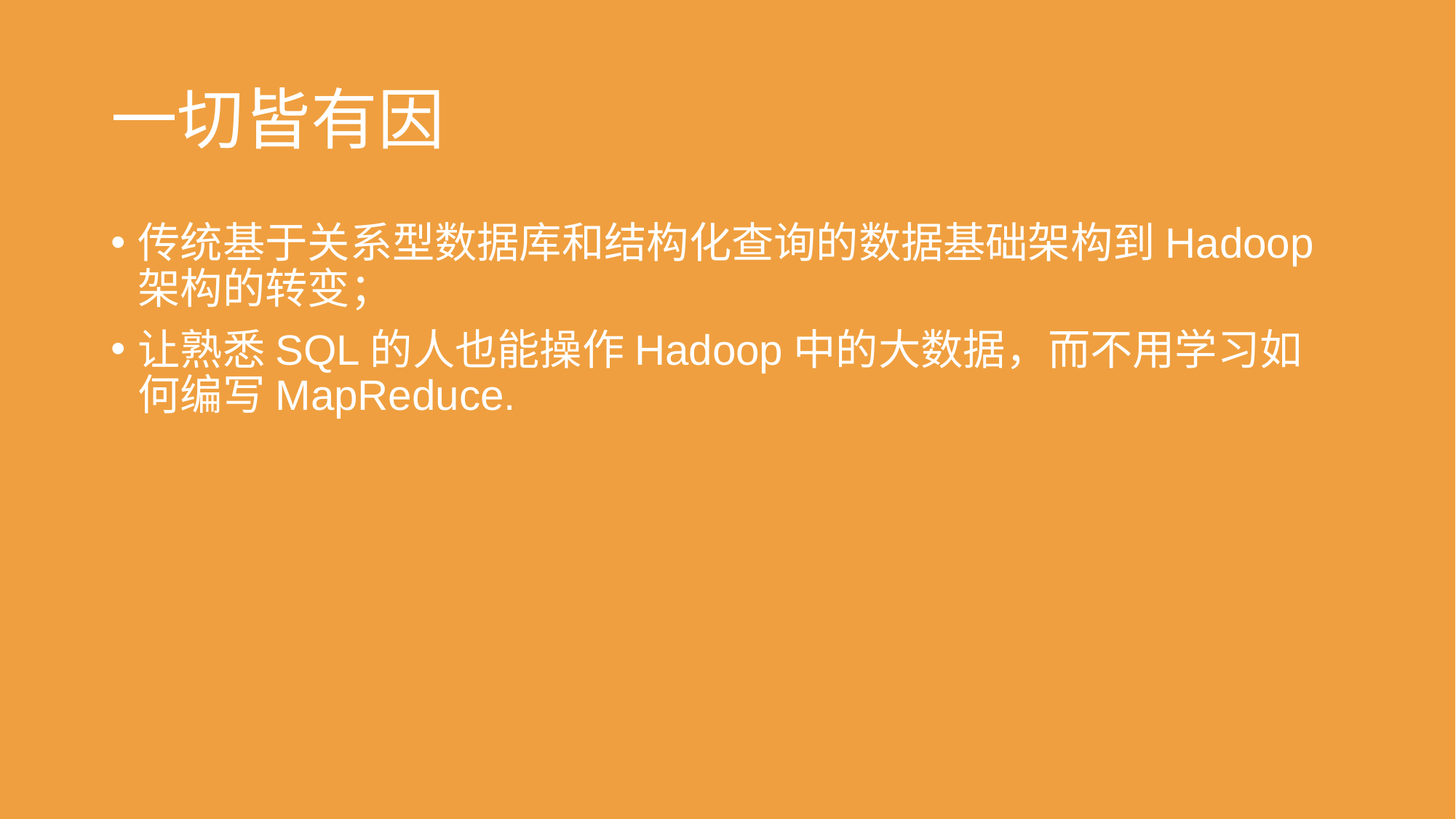

一切皆有因
传统基于关系型数据库和结构化查询的数据基础架构到Hadoop架构的转变；
让熟悉SQL的人也能操作Hadoop中的大数据，而不用学习如何编写MapReduce.